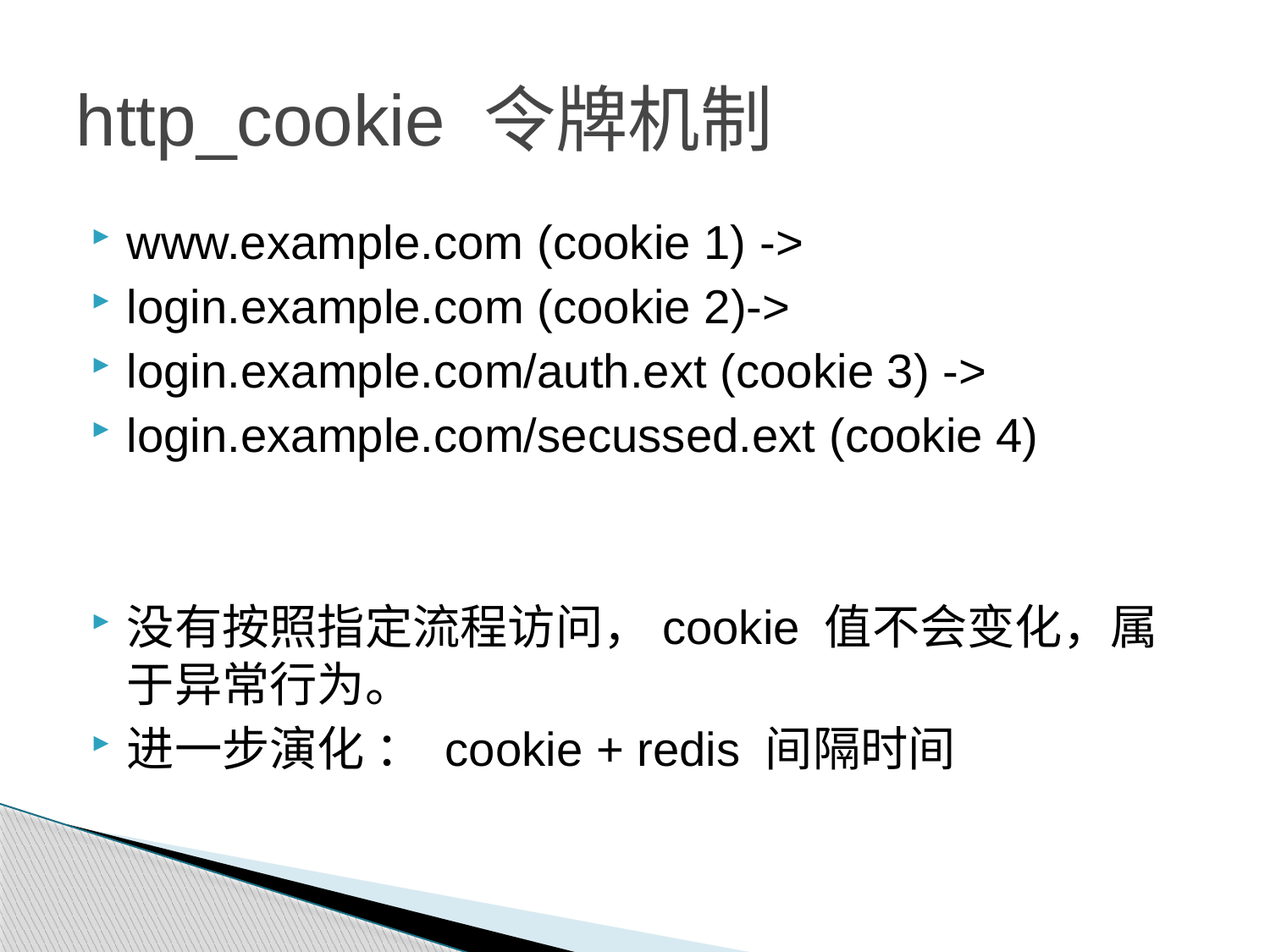

# http_cookie 令牌机制
www.example.com (cookie 1) ->
login.example.com (cookie 2)->
login.example.com/auth.ext (cookie 3) ->
login.example.com/secussed.ext (cookie 4)

没有按照指定流程访问，cookie 值不会变化，属于异常行为。
进一步演化 ： cookie + redis 间隔时间